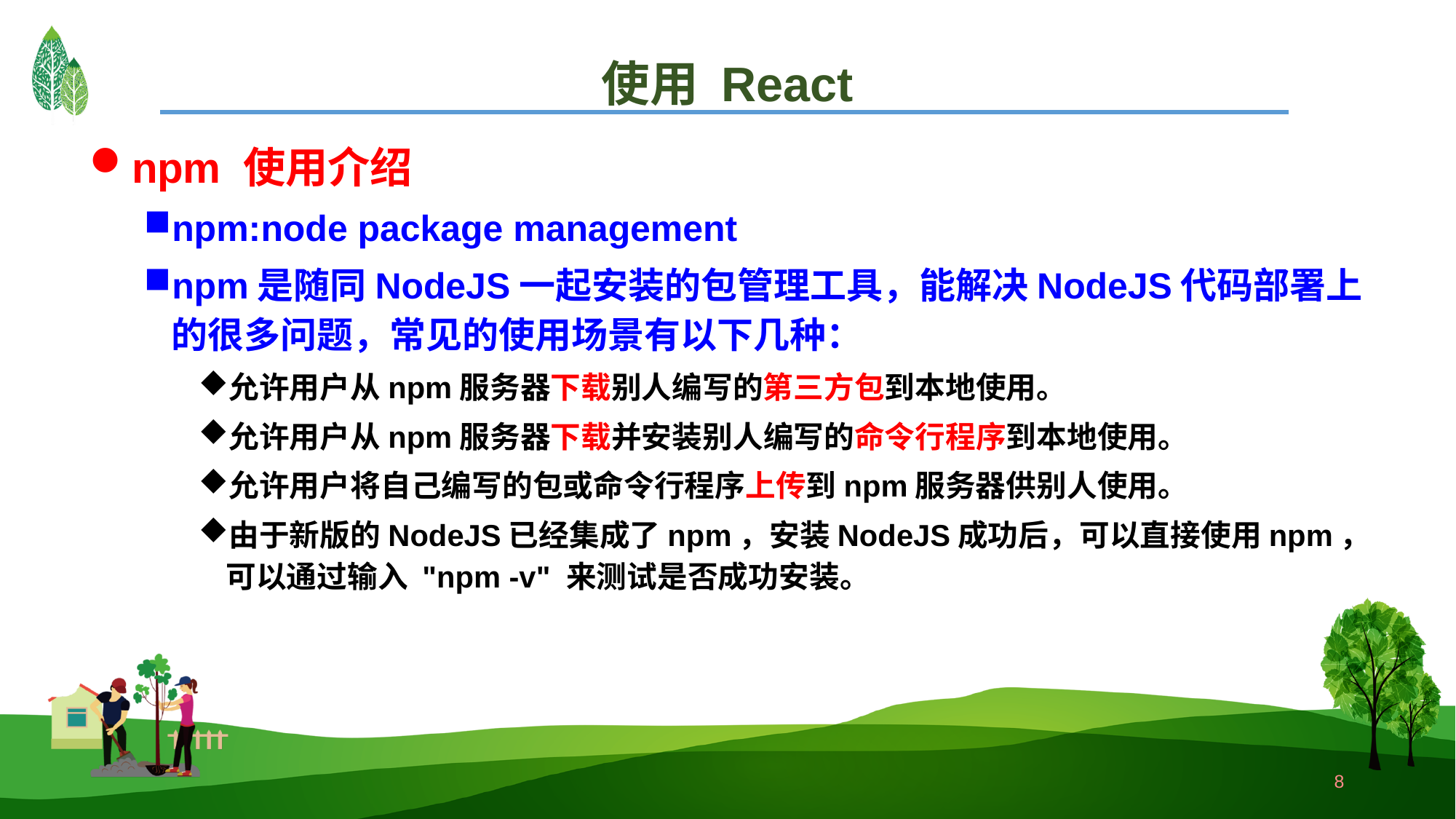

# 使用 React
npm 使用介绍
npm:node package management
npm是随同NodeJS一起安装的包管理工具，能解决NodeJS代码部署上的很多问题，常见的使用场景有以下几种：
允许用户从npm服务器下载别人编写的第三方包到本地使用。
允许用户从npm服务器下载并安装别人编写的命令行程序到本地使用。
允许用户将自己编写的包或命令行程序上传到npm服务器供别人使用。
由于新版的NodeJS已经集成了npm，安装NodeJS成功后，可以直接使用npm，可以通过输入 "npm -v" 来测试是否成功安装。

8